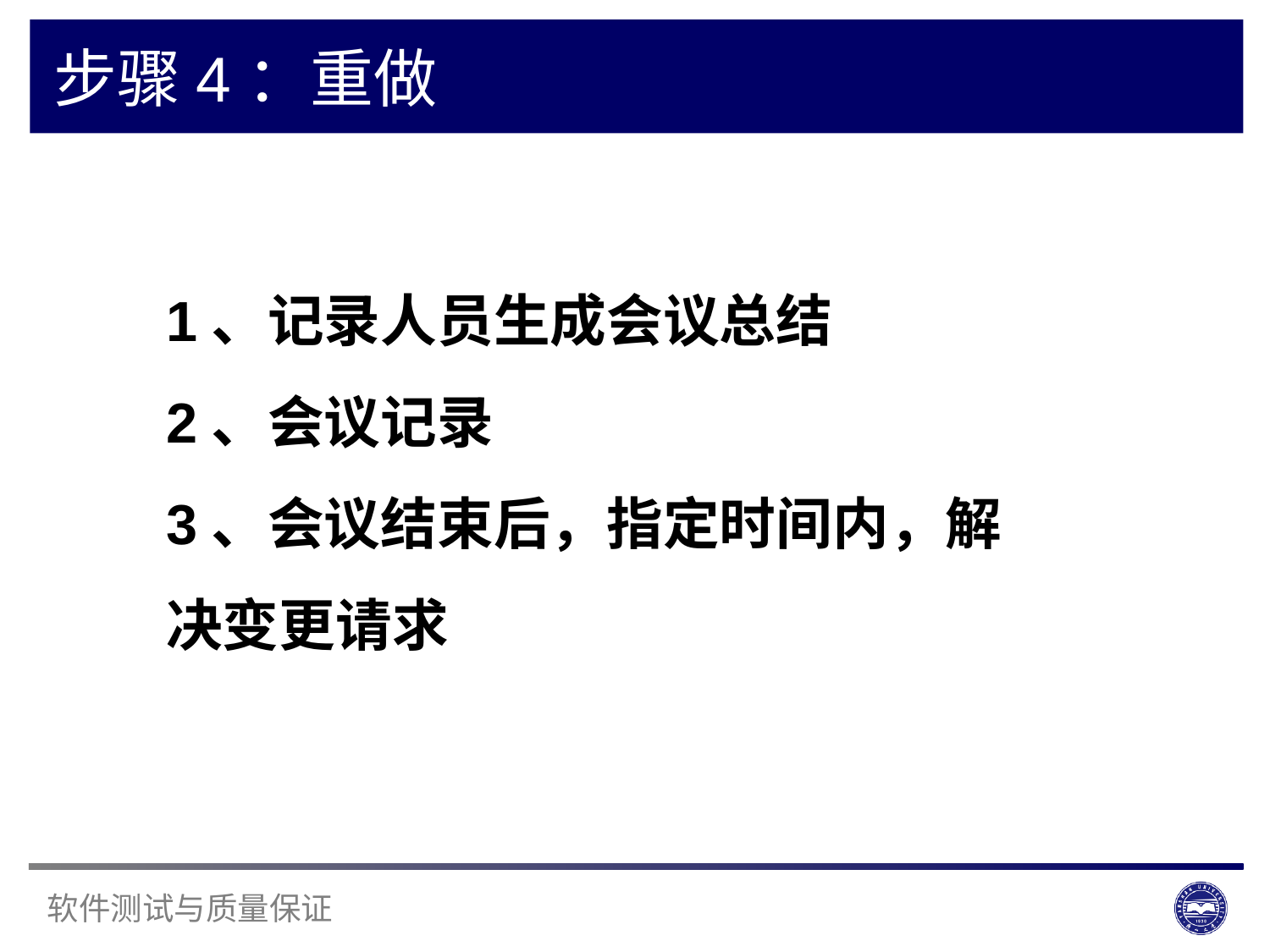

步骤4：重做
1、记录人员生成会议总结
2、会议记录
3、会议结束后，指定时间内，解决变更请求